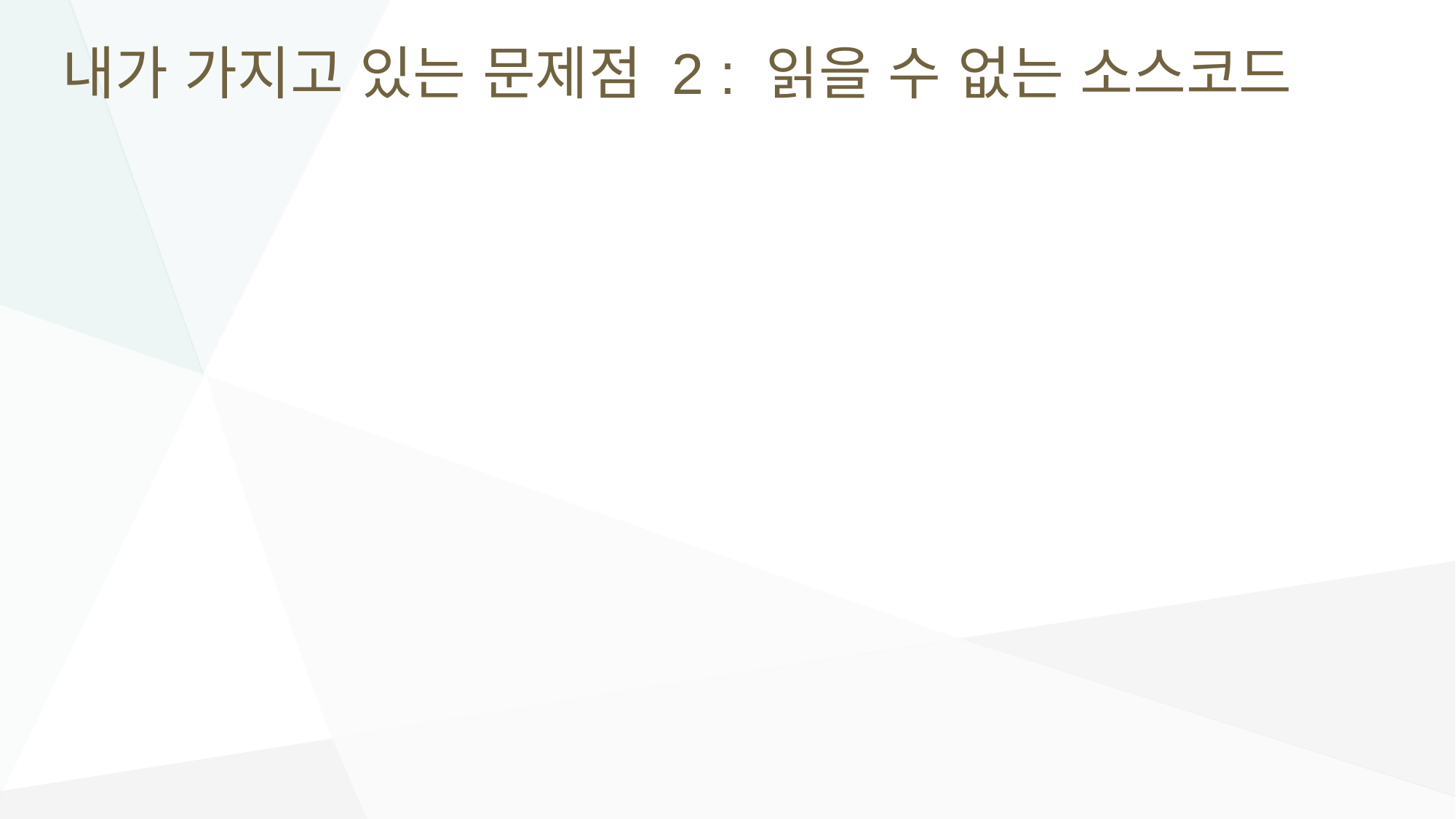

# 내가 가지고 있는 문제점 2 : 읽을 수 없는 소스코드